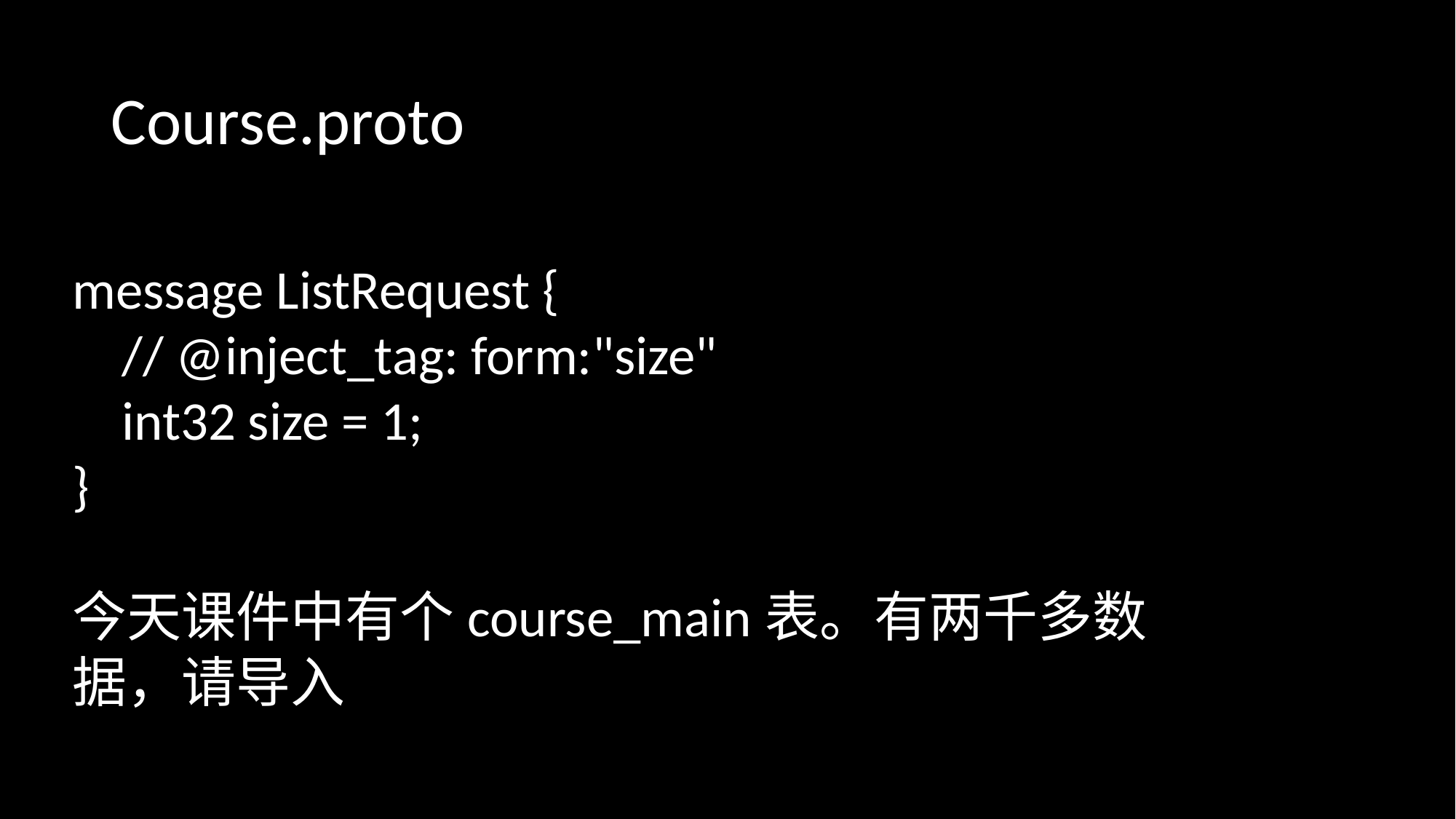

# Course.proto
message ListRequest {
    // @inject_tag: form:"size"
    int32 size = 1;
}

今天课件中有个course_main表。有两千多数据，请导入